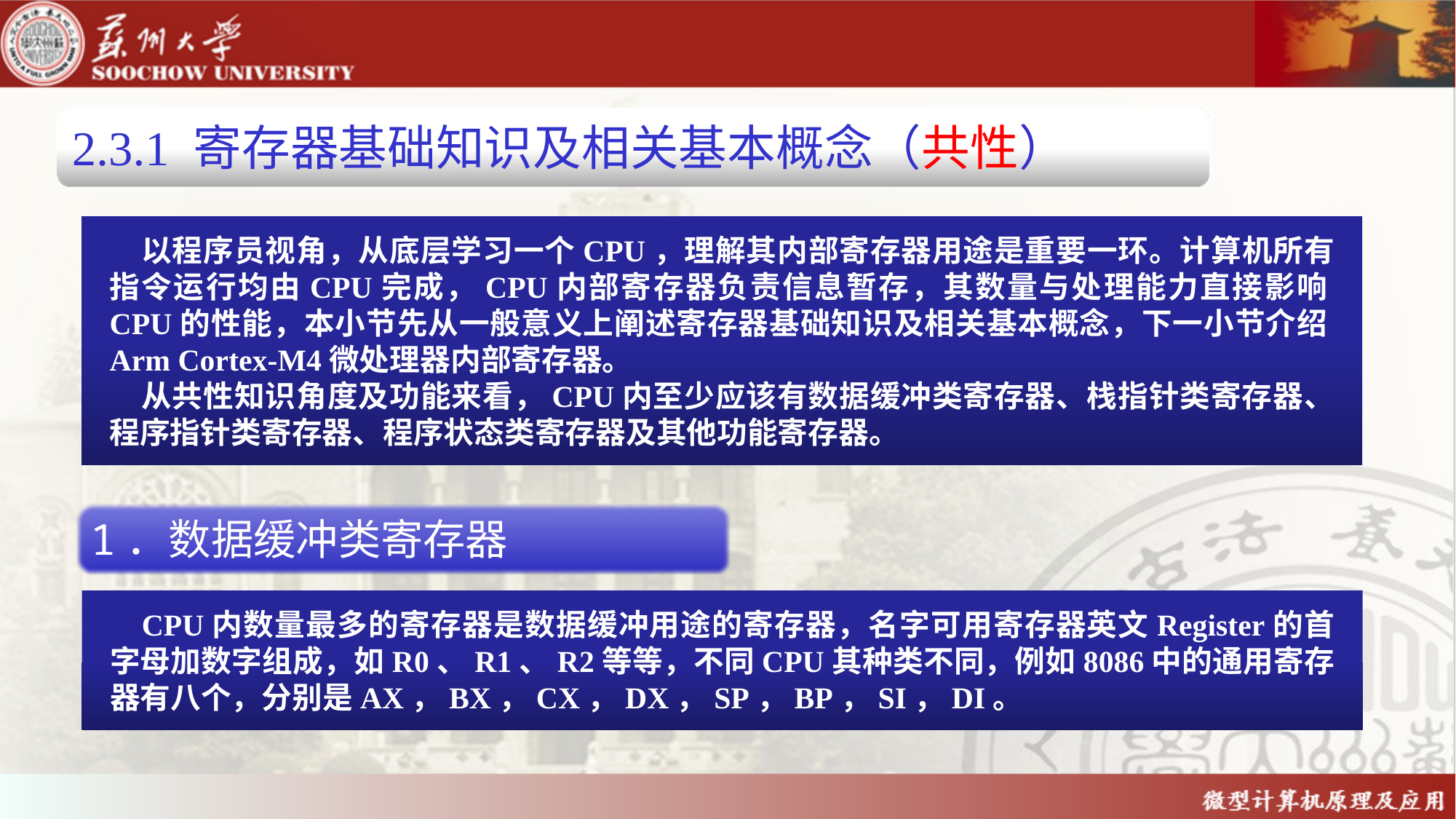

2.3.1 寄存器基础知识及相关基本概念（共性）

以程序员视角，从底层学习一个CPU，理解其内部寄存器用途是重要一环。计算机所有指令运行均由CPU完成，CPU内部寄存器负责信息暂存，其数量与处理能力直接影响CPU的性能，本小节先从一般意义上阐述寄存器基础知识及相关基本概念，下一小节介绍Arm Cortex-M4微处理器内部寄存器。
从共性知识角度及功能来看，CPU内至少应该有数据缓冲类寄存器、栈指针类寄存器、程序指针类寄存器、程序状态类寄存器及其他功能寄存器。
1．数据缓冲类寄存器
CPU内数量最多的寄存器是数据缓冲用途的寄存器，名字可用寄存器英文Register的首字母加数字组成，如R0、R1、R2等等，不同CPU其种类不同，例如8086中的通用寄存器有八个，分别是AX，BX，CX，DX，SP，BP，SI，DI。